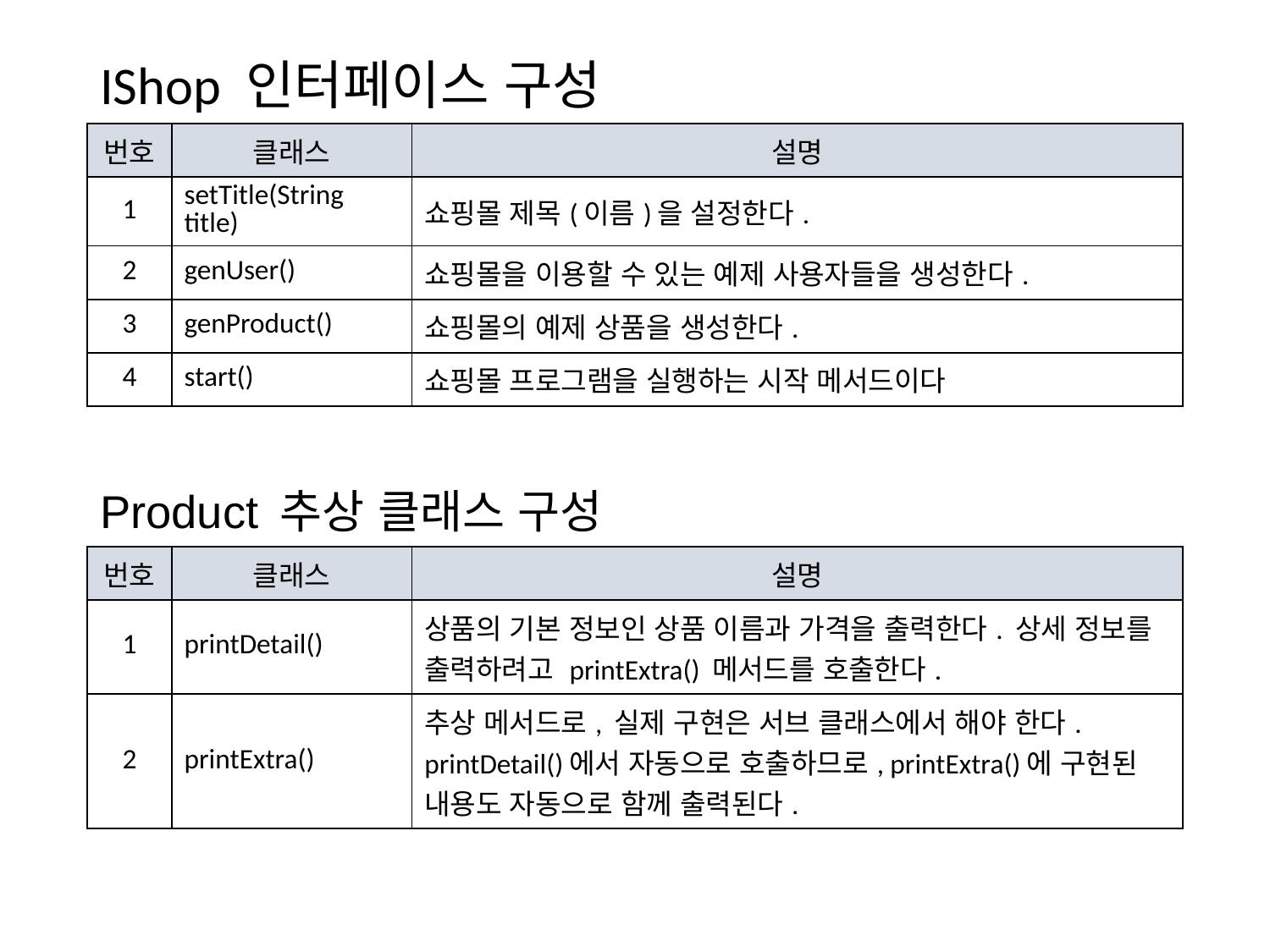

# IShop 인터페이스 구성
| 번호 | 클래스 | 설명 |
| --- | --- | --- |
| 1 | setTitle(String title) | 쇼핑몰 제목(이름)을 설정한다. |
| 2 | genUser() | 쇼핑몰을 이용할 수 있는 예제 사용자들을 생성한다. |
| 3 | genProduct() | 쇼핑몰의 예제 상품을 생성한다. |
| 4 | start() | 쇼핑몰 프로그램을 실행하는 시작 메서드이다 |
Product 추상 클래스 구성
| 번호 | 클래스 | 설명 |
| --- | --- | --- |
| 1 | printDetail() | 상품의 기본 정보인 상품 이름과 가격을 출력한다. 상세 정보를 출력하려고 printExtra() 메서드를 호출한다. |
| 2 | printExtra() | 추상 메서드로, 실제 구현은 서브 클래스에서 해야 한다. printDetail()에서 자동으로 호출하므로, printExtra()에 구현된 내용도 자동으로 함께 출력된다. |